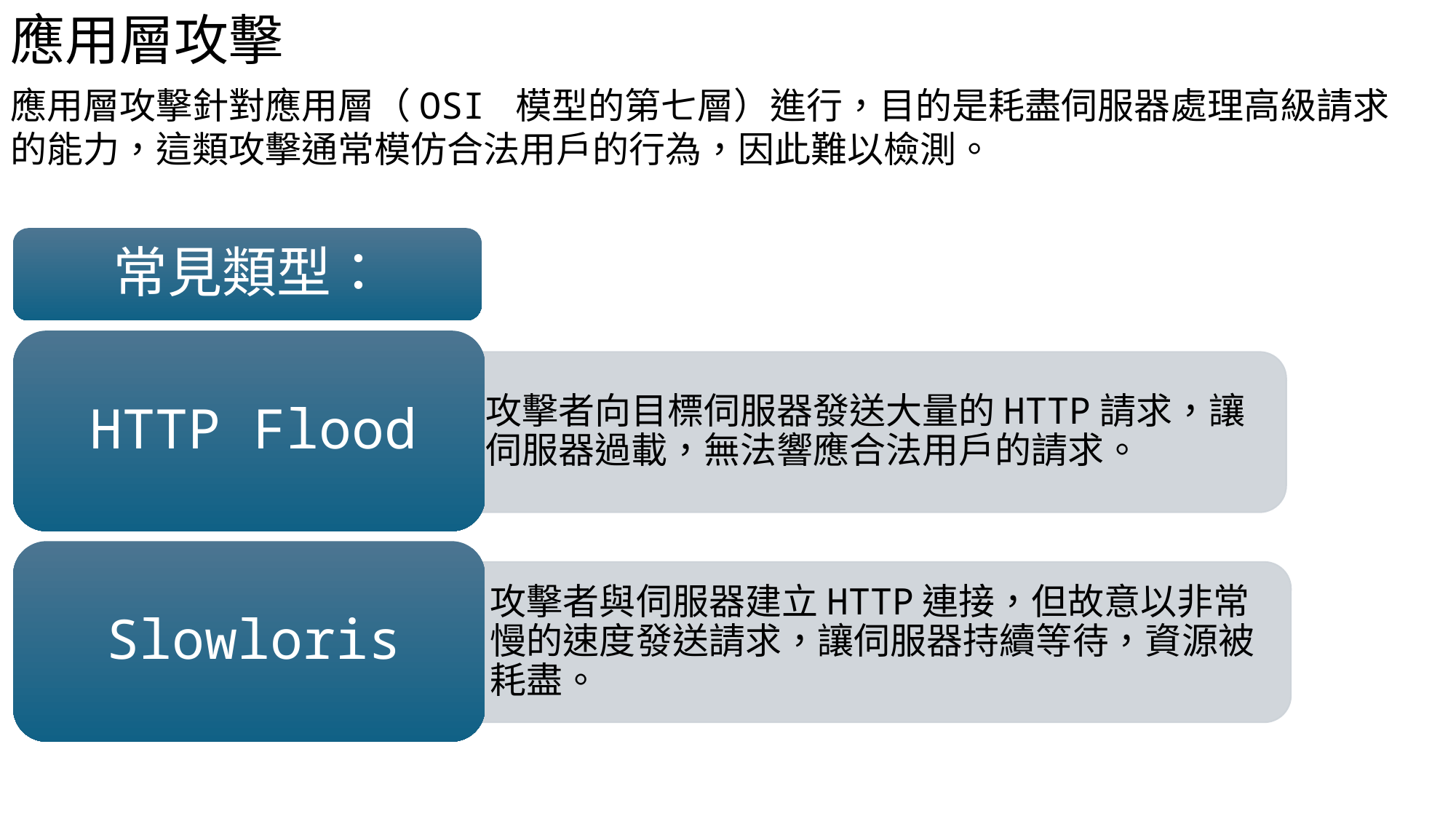

應用層攻擊
應用層攻擊針對應用層（OSI 模型的第七層）進行，目的是耗盡伺服器處理高級請求的能力，這類攻擊通常模仿合法用戶的行為，因此難以檢測。
常見類型：
攻擊者向目標伺服器發送大量的HTTP請求，讓伺服器過載，無法響應合法用戶的請求。
HTTP Flood
攻擊者與伺服器建立HTTP連接，但故意以非常慢的速度發送請求，讓伺服器持續等待，資源被耗盡。
Slowloris